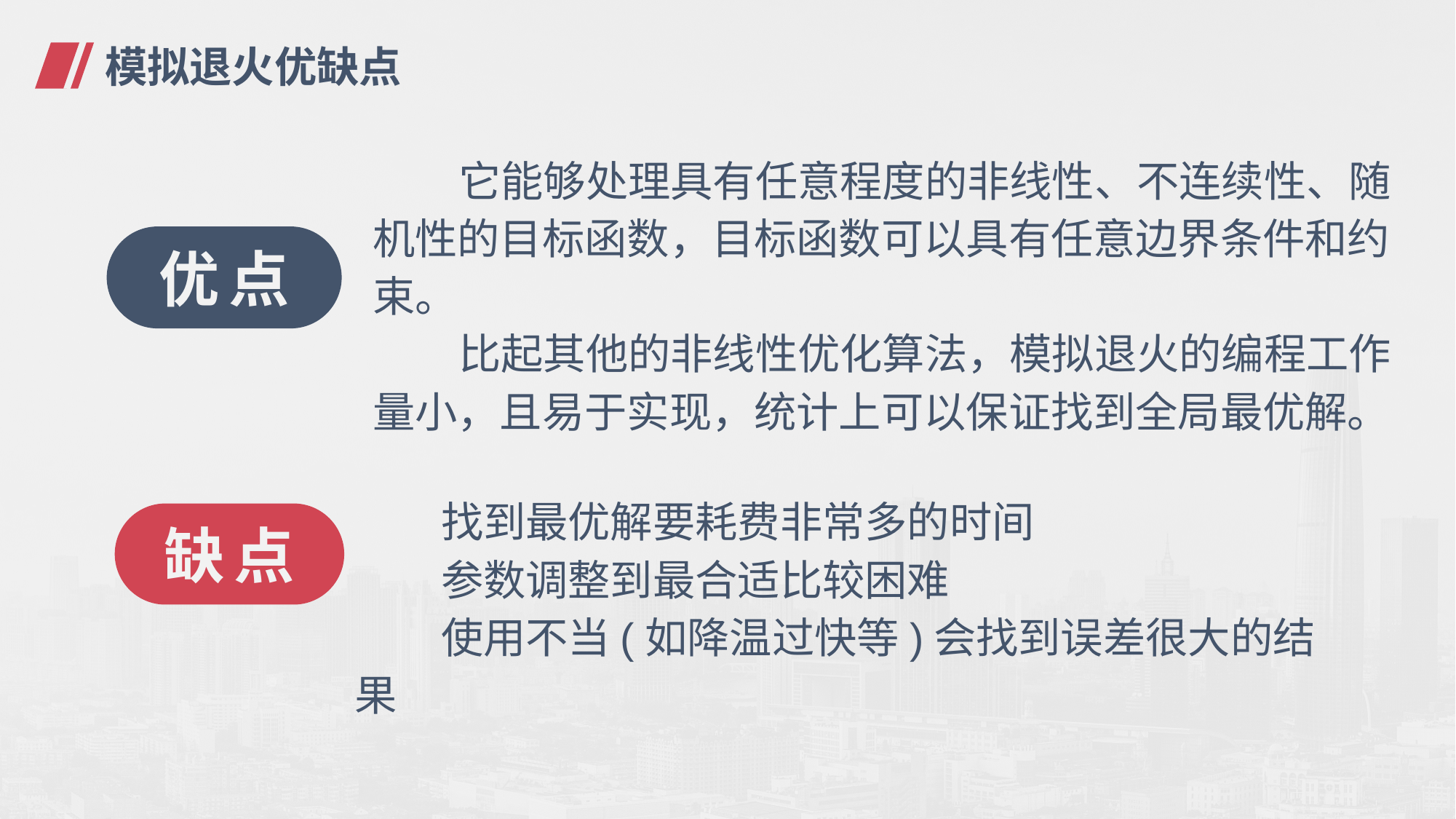

# 模拟退火优缺点
它能够处理具有任意程度的非线性、不连续性、随机性的目标函数，目标函数可以具有任意边界条件和约束。
比起其他的非线性优化算法，模拟退火的编程工作量小，且易于实现，统计上可以保证找到全局最优解。
优点
找到最优解要耗费非常多的时间
参数调整到最合适比较困难
使用不当(如降温过快等)会找到误差很大的结果
缺点